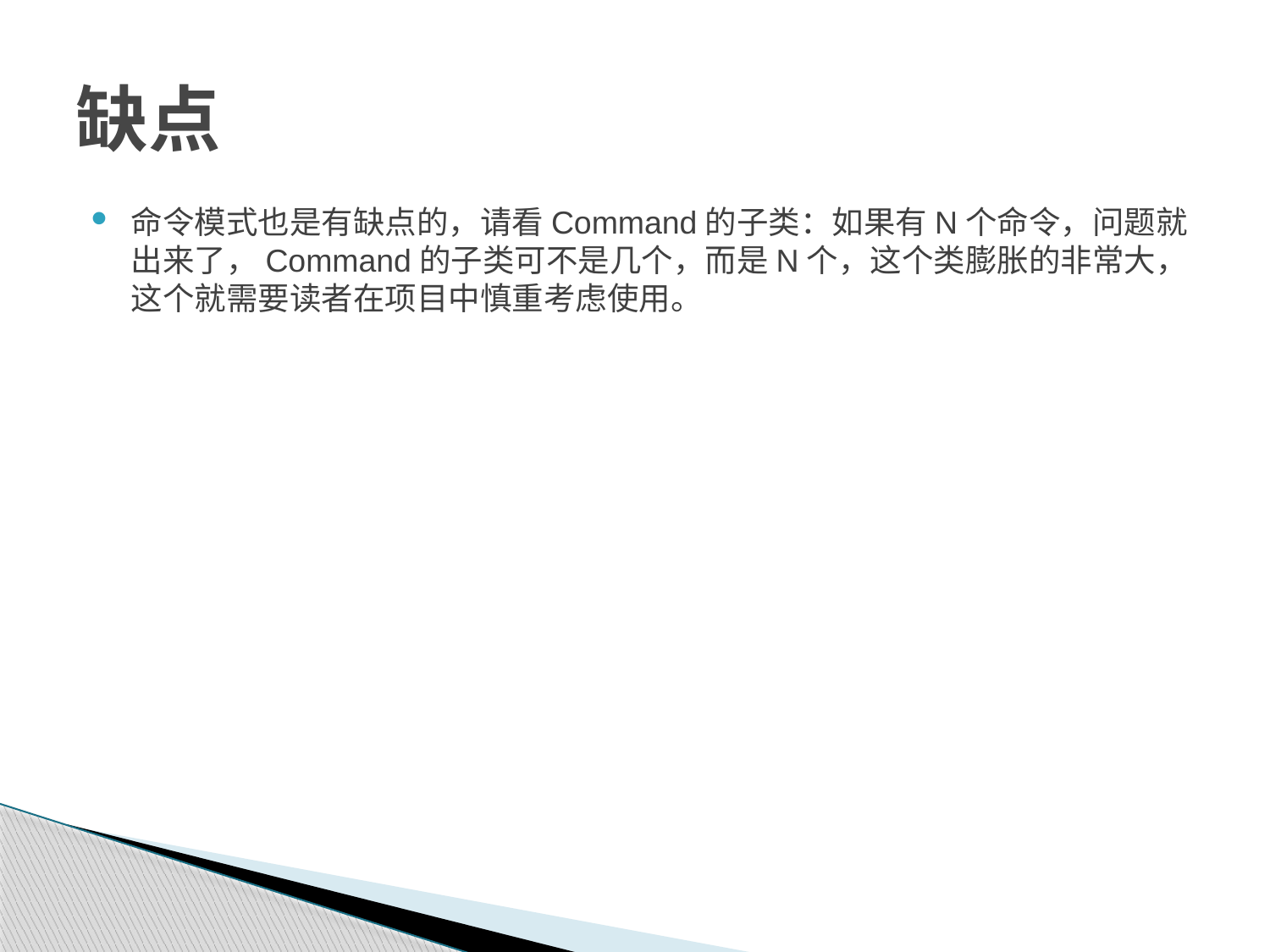

# 缺点
命令模式也是有缺点的，请看Command的子类：如果有N个命令，问题就出来了，Command的子类可不是几个，而是N个，这个类膨胀的非常大，这个就需要读者在项目中慎重考虑使用。